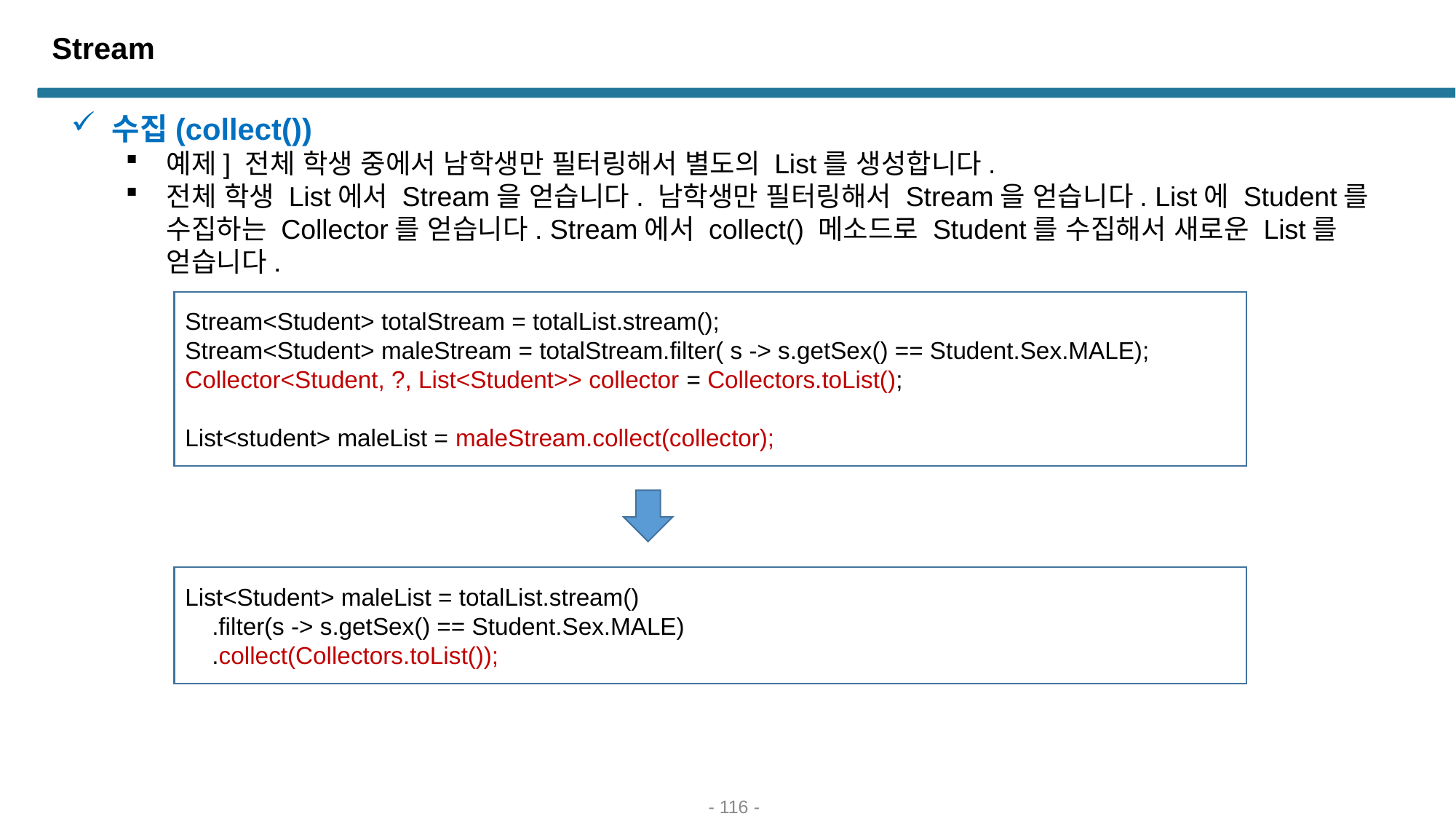

# Stream
수집(collect())
예제] 전체 학생 중에서 남학생만 필터링해서 별도의 List를 생성합니다.
전체 학생 List에서 Stream을 얻습니다. 남학생만 필터링해서 Stream을 얻습니다. List에 Student를 수집하는 Collector를 얻습니다. Stream에서 collect() 메소드로 Student를 수집해서 새로운 List를 얻습니다.
Stream<Student> totalStream = totalList.stream();
Stream<Student> maleStream = totalStream.filter( s -> s.getSex() == Student.Sex.MALE);
Collector<Student, ?, List<Student>> collector = Collectors.toList();

List<student> maleList = maleStream.collect(collector);

List<Student> maleList = totalList.stream()
    .filter(s -> s.getSex() == Student.Sex.MALE)
    .collect(Collectors.toList());
- 116 -